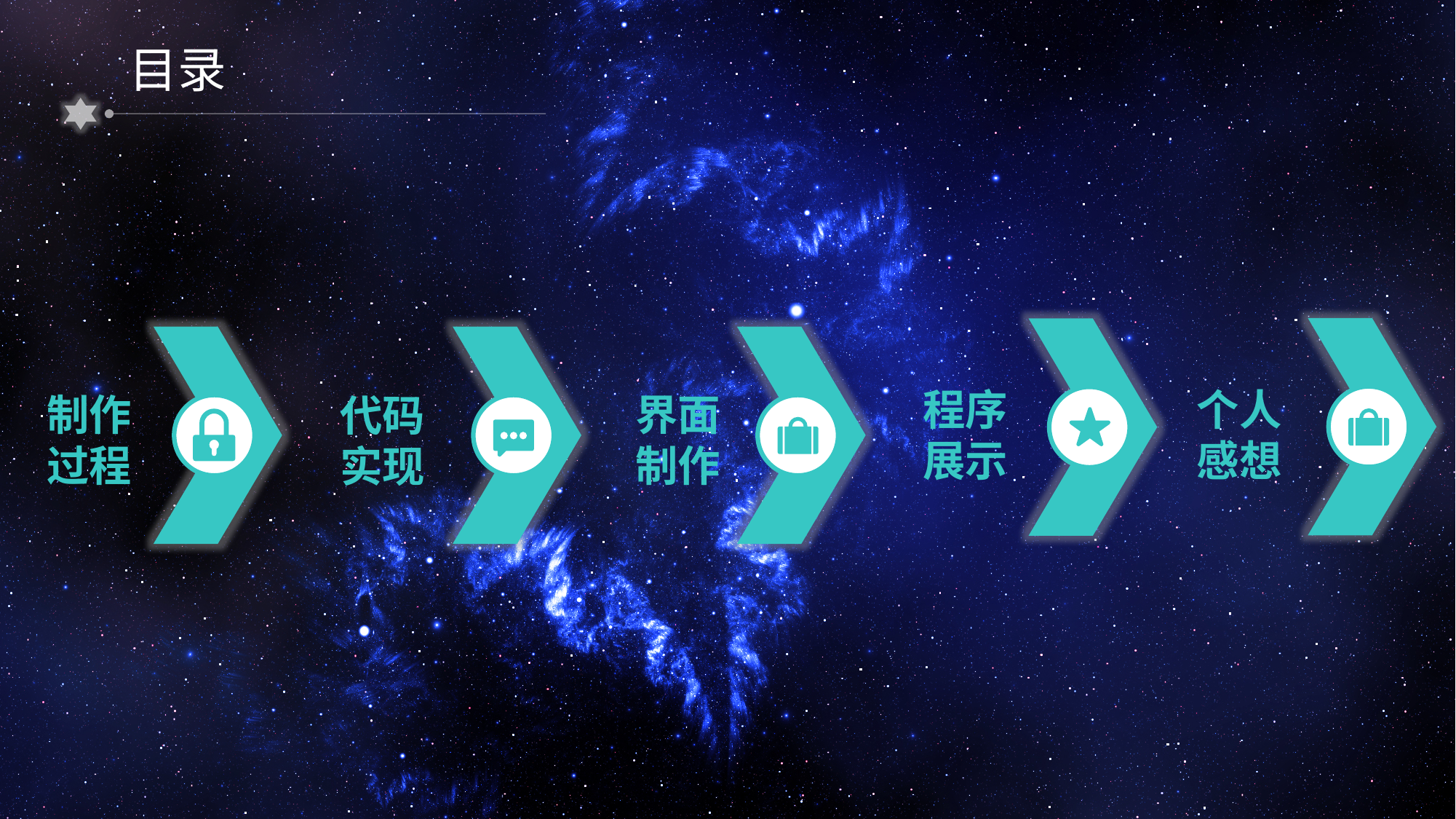

目录

程序
展示
个人
感想
制作
过程
界面
制作
代码
实现